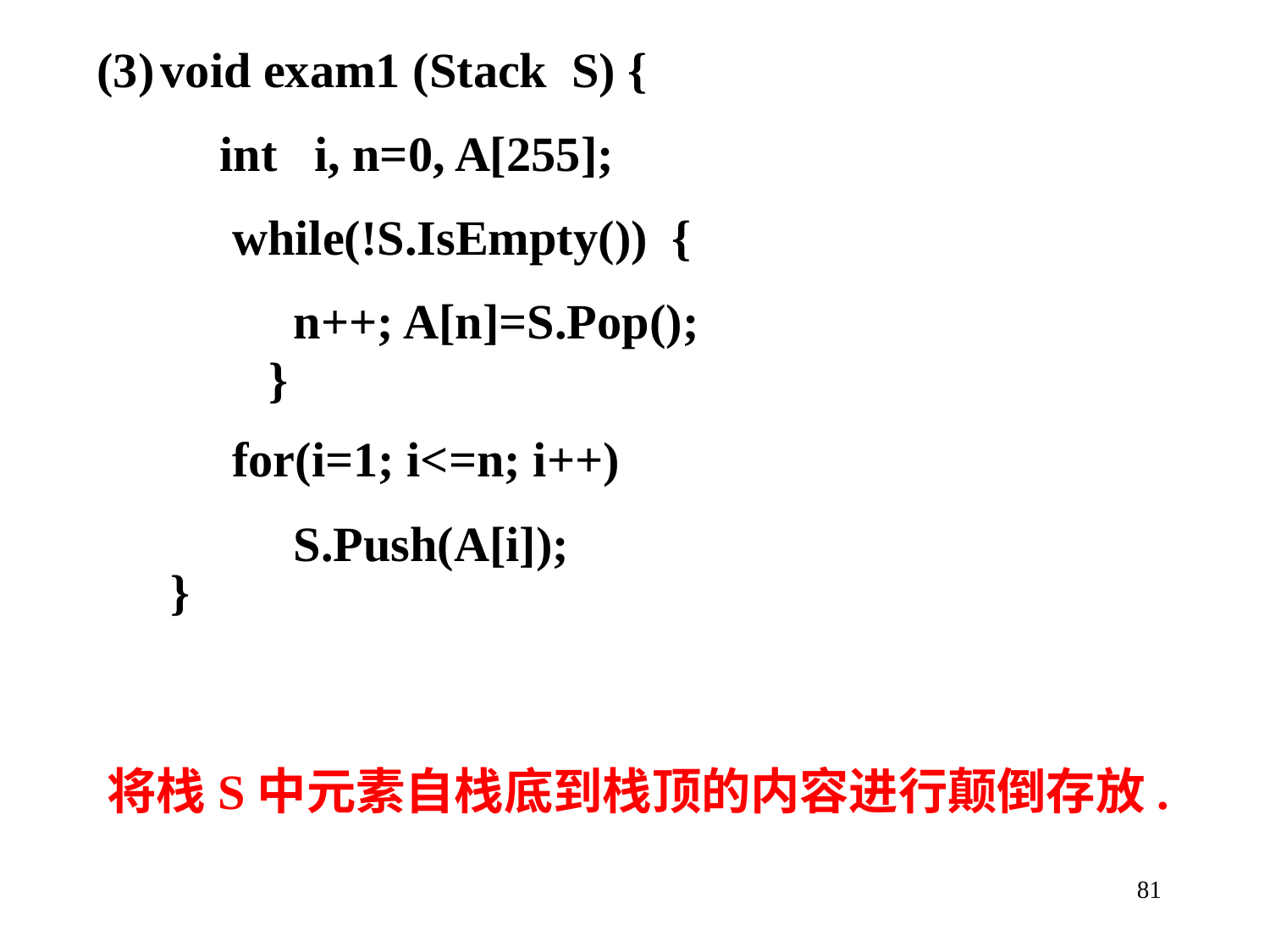

void exam1 (Stack  S) {
          int   i, n=0, A[255];
           while(!S.IsEmpty())  {
                n++; A[n]=S.Pop();
              }
           for(i=1; i<=n; i++)
                S.Push(A[i]);
      }
将栈S中元素自栈底到栈顶的内容进行颠倒存放.
81